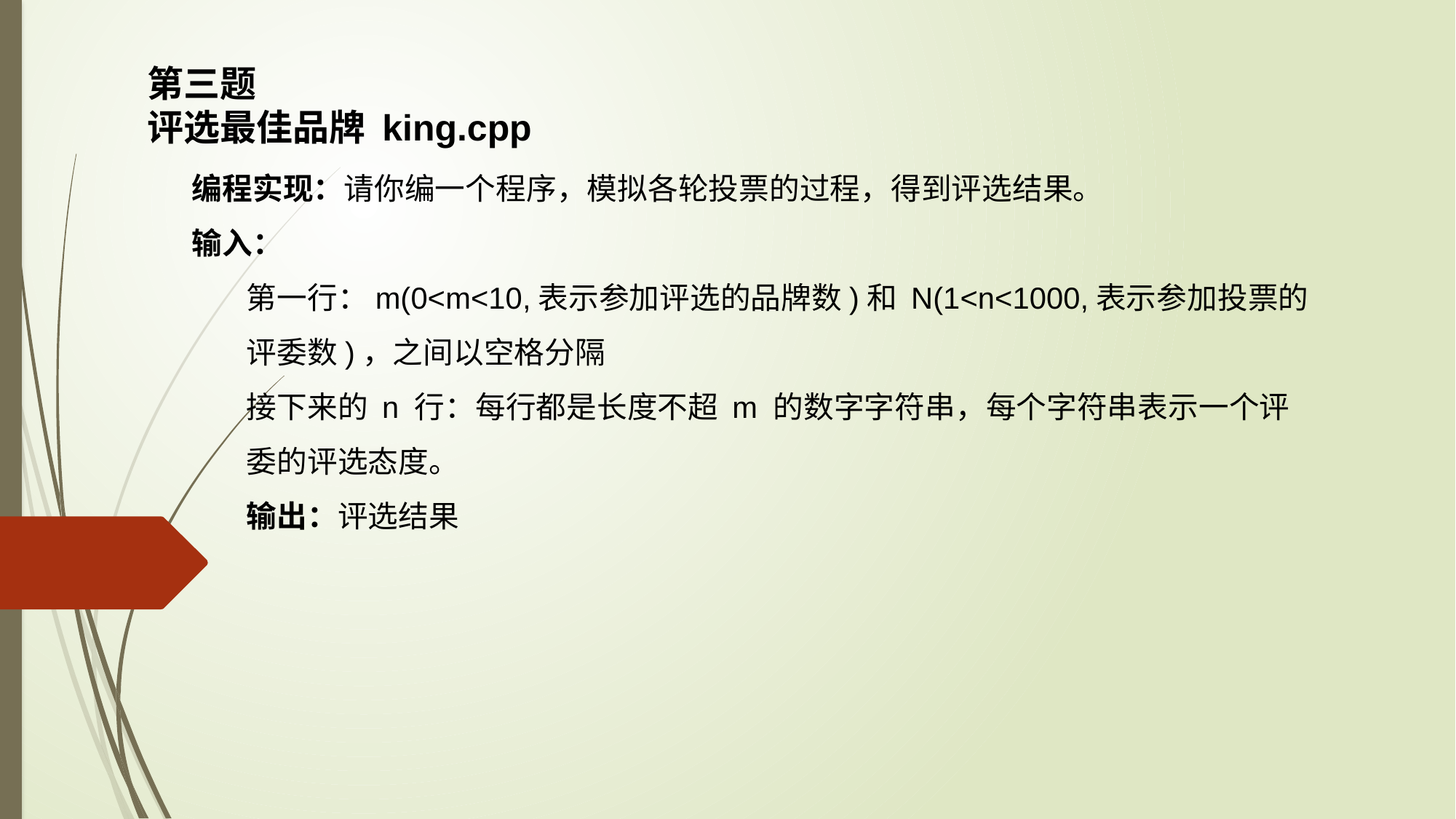

第三题
评选最佳品牌 king.cpp
编程实现：请你编一个程序，模拟各轮投票的过程，得到评选结果。
输入：
第一行：m(0<m<10,表示参加评选的品牌数)和 N(1<n<1000,表示参加投票的评委数)，之间以空格分隔
接下来的 n 行：每行都是长度不超 m 的数字字符串，每个字符串表示一个评委的评选态度。
输出：评选结果